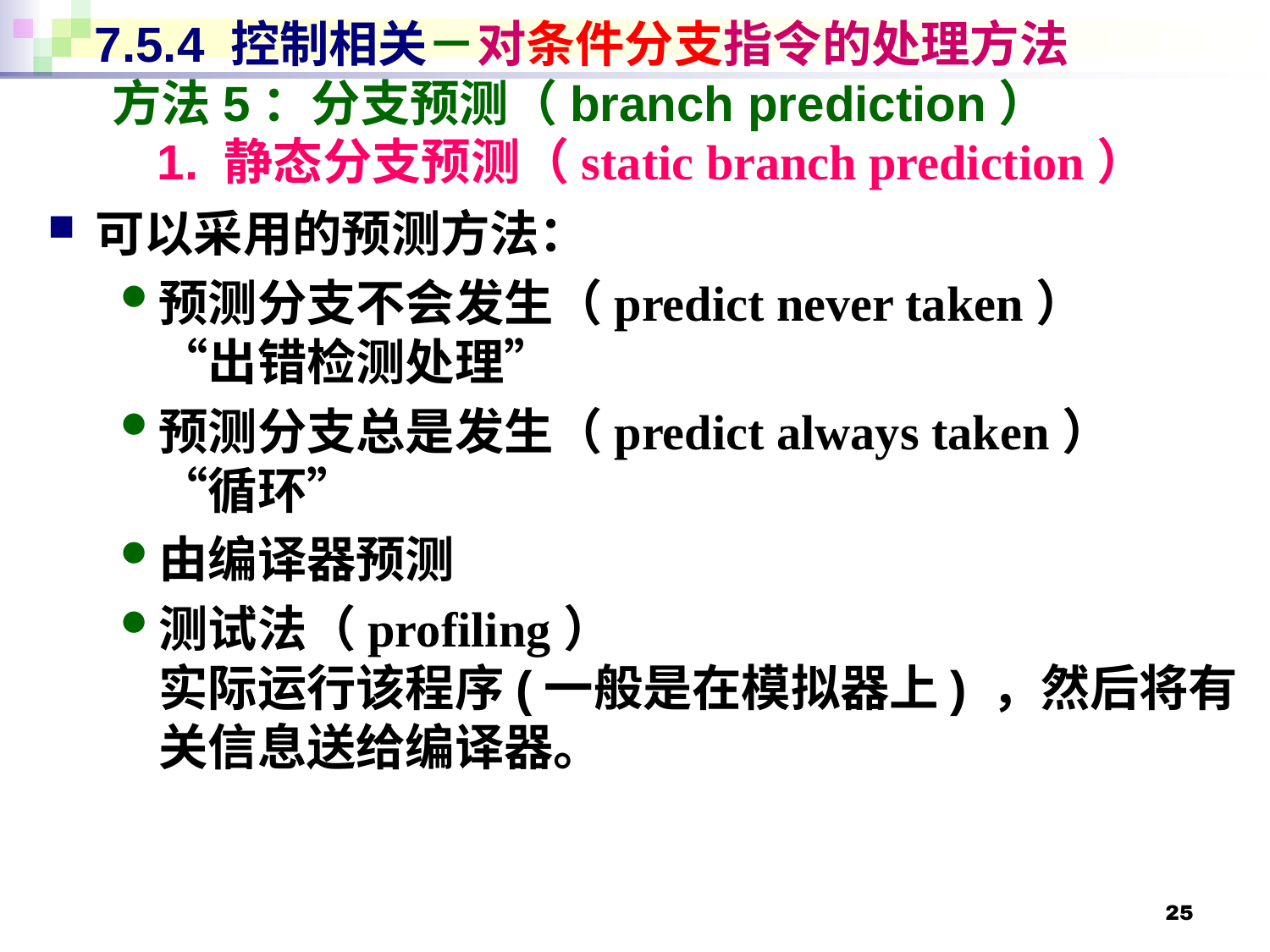

# 7.5.4 控制相关－对条件分支指令的处理方法
方法5：分支预测（branch prediction）
1. 静态分支预测（static branch prediction）
可以采用的预测方法：
预测分支不会发生（predict never taken）
“出错检测处理”
预测分支总是发生（predict always taken）
“循环”
由编译器预测
测试法（profiling）
实际运行该程序(一般是在模拟器上) ，然后将有关信息送给编译器。
25